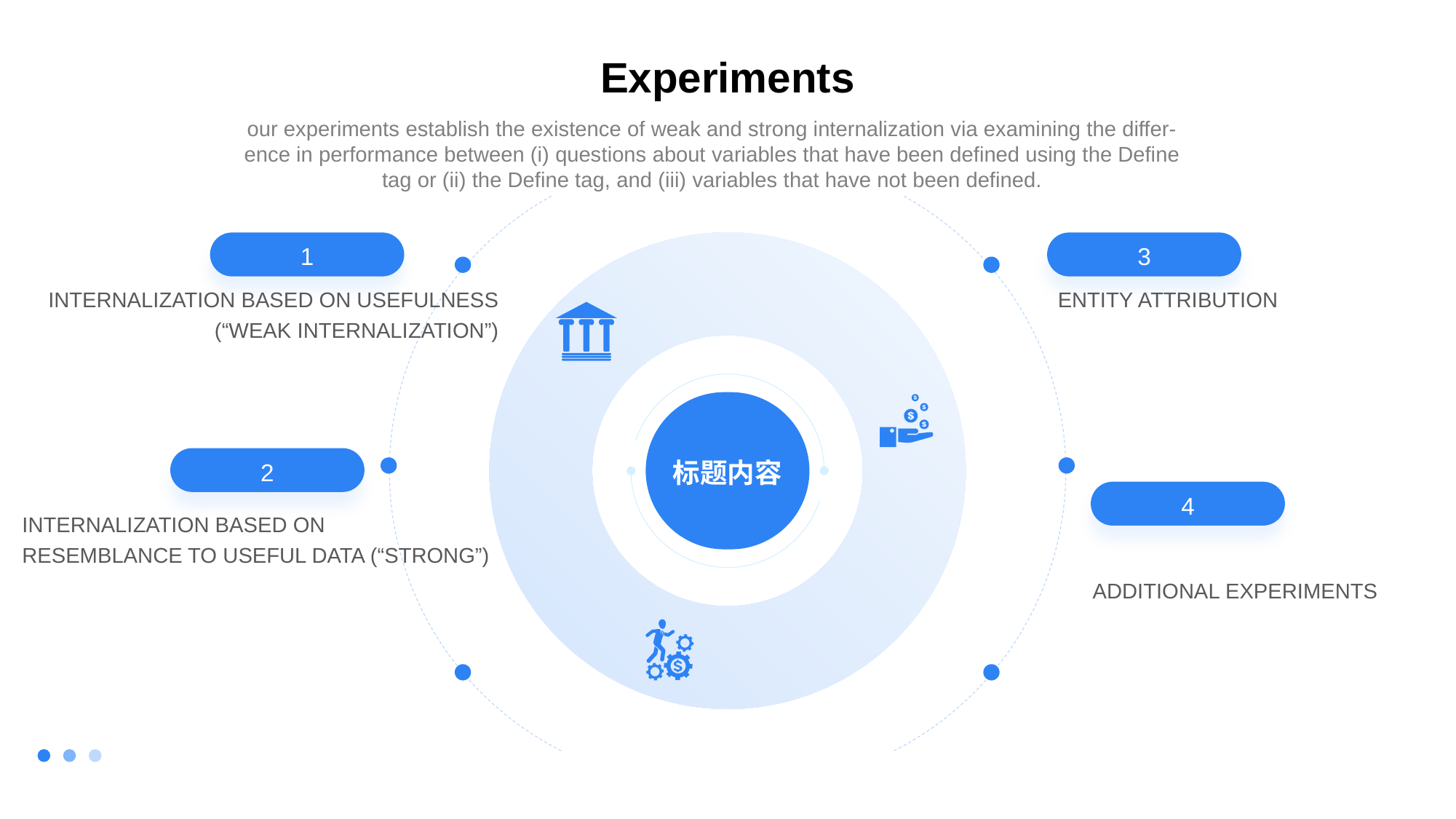

Experiments
our experiments establish the existence of weak and strong internalization via examining the differ-
ence in performance between (i) questions about variables that have been defined using the Define
tag or (ii) the Define tag, and (iii) variables that have not been defined.

1

3

 INTERNALIZATION BASED ON USEFULNESS (“WEAK INTERNALIZATION”)
ENTITY ATTRIBUTION

标题内容
2

4
INTERNALIZATION BASED ON RESEMBLANCE TO USEFUL DATA (“STRONG”)
ADDITIONAL EXPERIMENTS